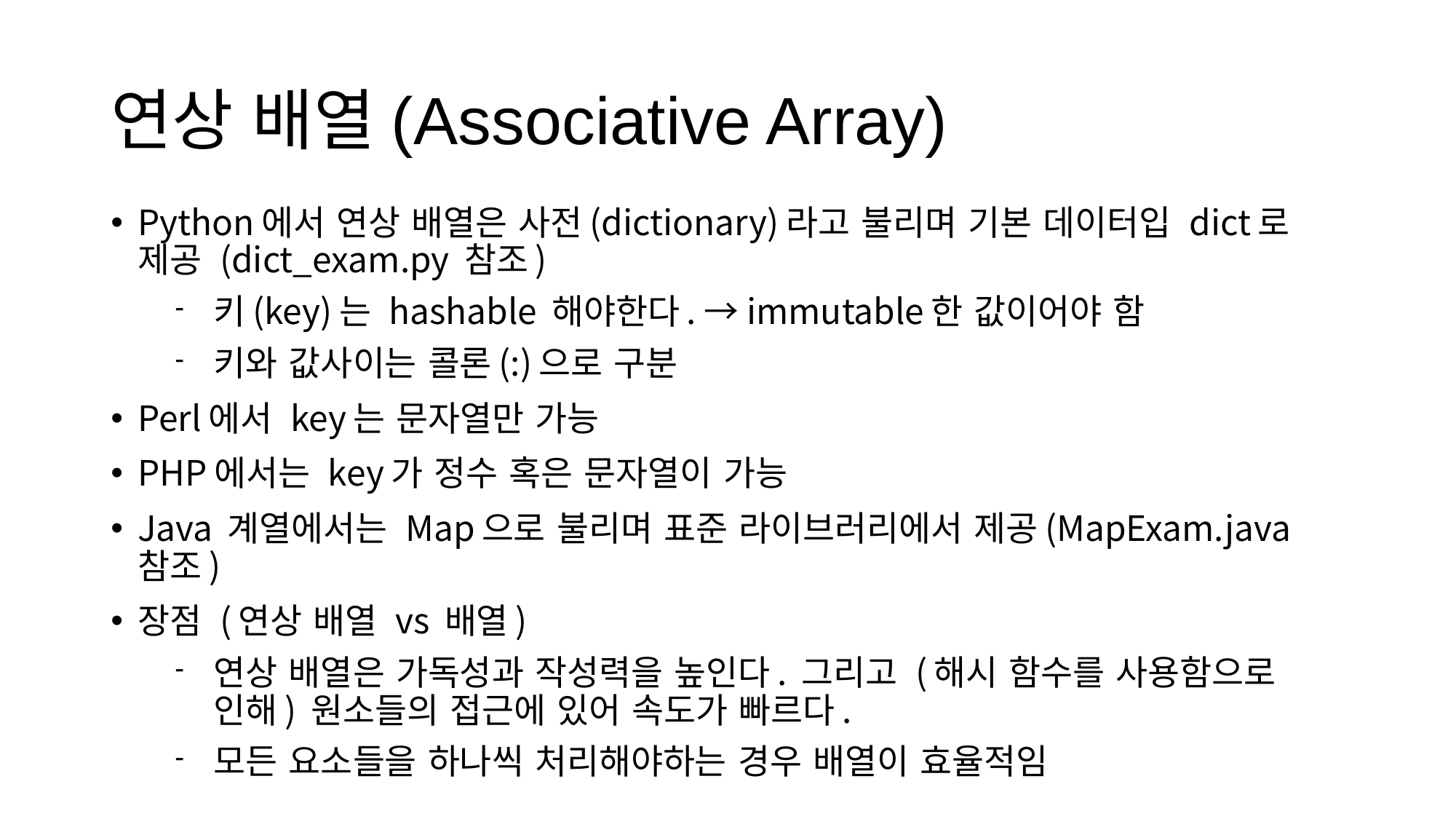

# 연상 배열(Associative Array)
Python에서 연상 배열은 사전(dictionary)라고 불리며 기본 데이터입 dict로 제공 (dict_exam.py 참조)
키(key)는 hashable 해야한다. → immutable한 값이어야 함
키와 값사이는 콜론(:)으로 구분
Perl에서 key는 문자열만 가능
PHP에서는 key가 정수 혹은 문자열이 가능
Java 계열에서는 Map으로 불리며 표준 라이브러리에서 제공(MapExam.java 참조)
장점 (연상 배열 vs 배열)
연상 배열은 가독성과 작성력을 높인다. 그리고 (해시 함수를 사용함으로 인해) 원소들의 접근에 있어 속도가 빠르다.
모든 요소들을 하나씩 처리해야하는 경우 배열이 효율적임